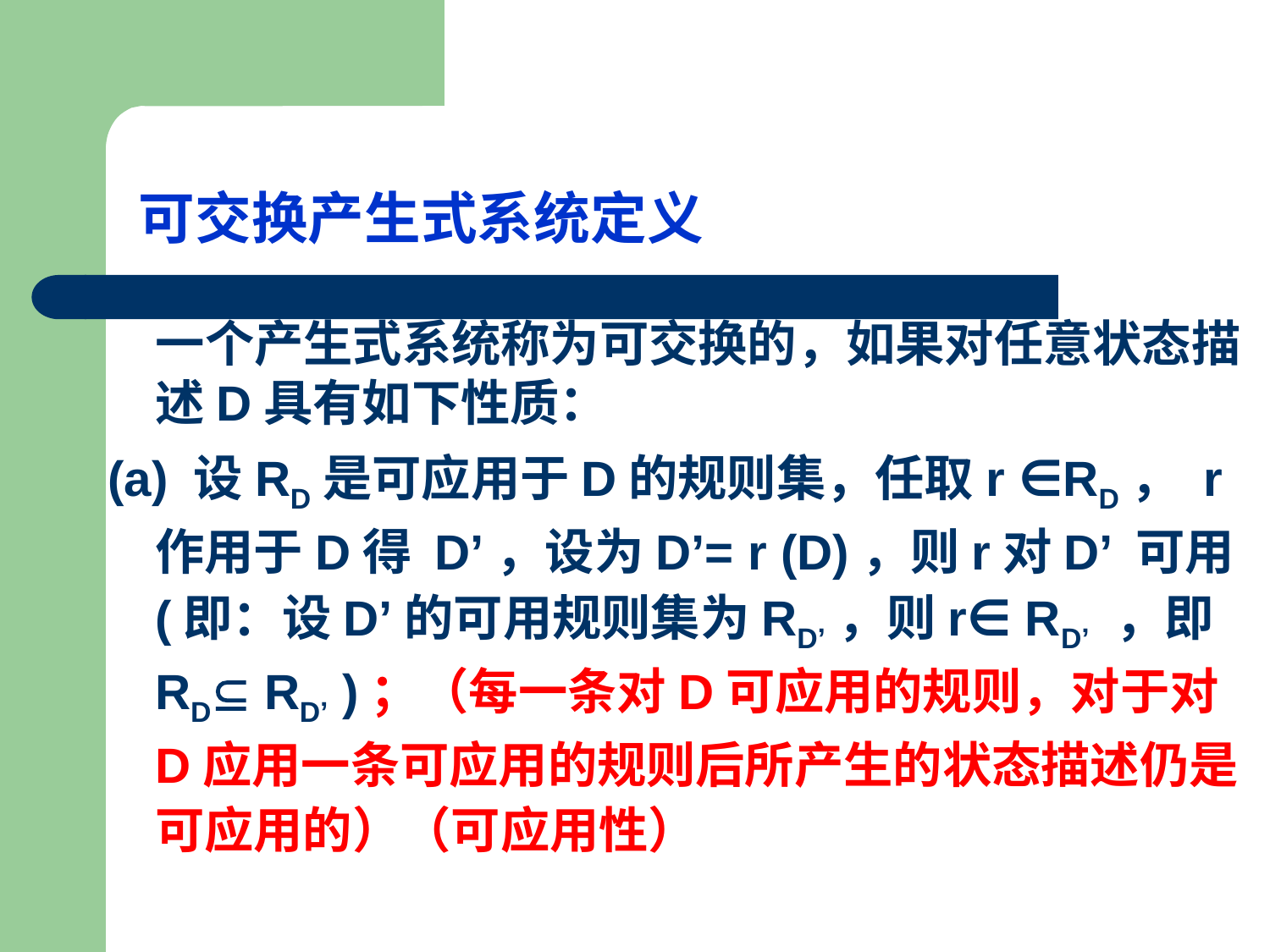

可交换产生式系统定义
    一个产生式系统称为可交换的，如果对任意状态描述D具有如下性质：
(a) 设RD是可应用于D的规则集，任取r ∈RD， r作用于D得 D’，设为D’= r (D)，则r对D’ 可用(即：设D’的可用规则集为RD’，则r∈ RD’ ，即RD⊆ RD’ )；（每一条对D可应用的规则，对于对D应用一条可应用的规则后所产生的状态描述仍是可应用的）（可应用性）
37